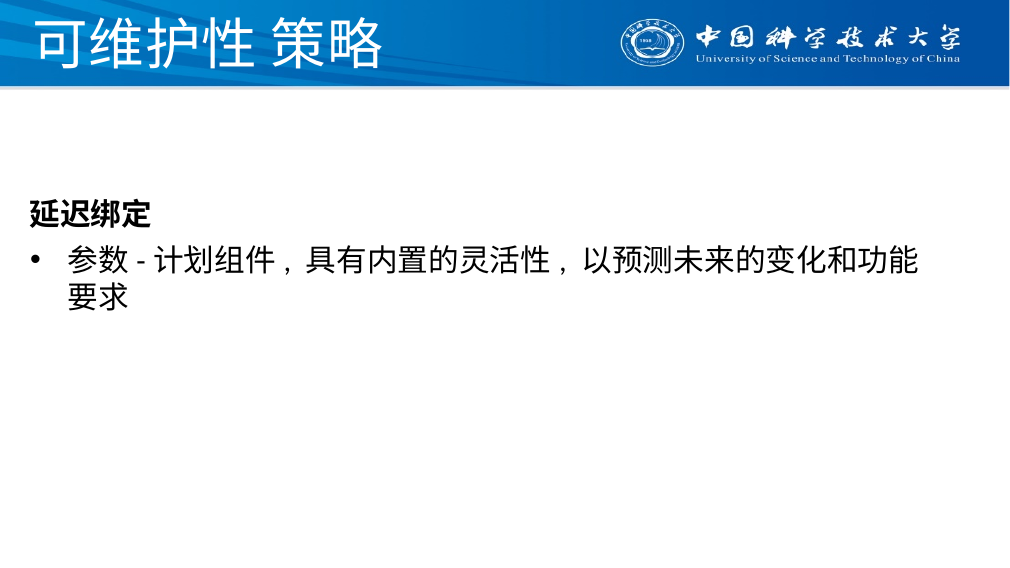

# 可维护性 策略
延迟绑定
参数-计划组件, 具有内置的灵活性, 以预测未来的变化和功能要求